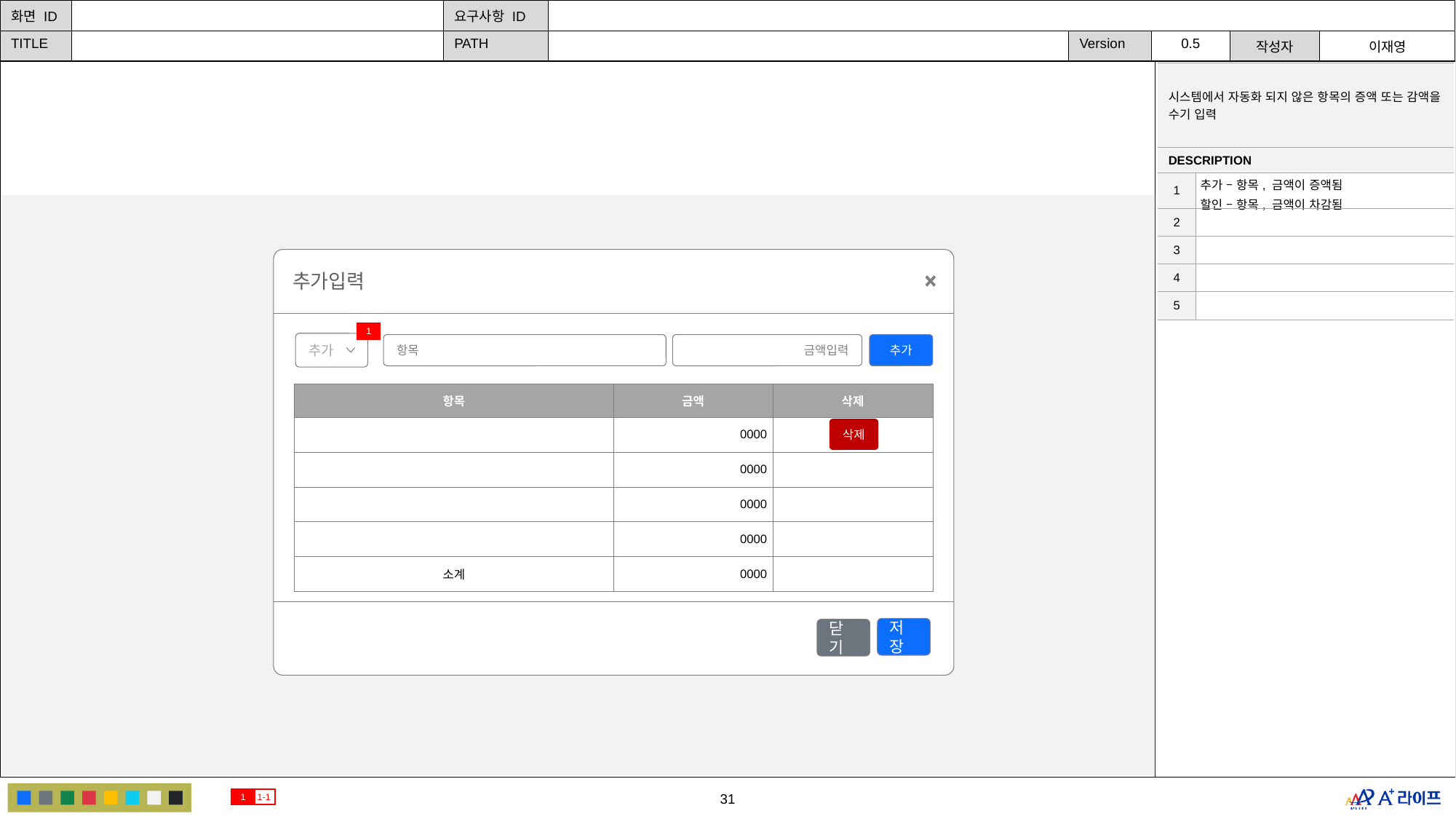

| 시스템에서 자동화 되지 않은 항목의 증액 또는 감액을 수기 입력 |  |
| --- | --- |
| DESCRIPTION |  |
| 1 | 추가 – 항목, 금액이 증액됨 할인 – 항목, 금액이 차감됨 |
| 2 |  |
| 3 |  |
| 4 |  |
| 5 |  |
추가입력

저장
닫기
1
항목
금액입력
추가
추가

| 항목 | 금액 | 삭제 |
| --- | --- | --- |
|  | 0000 |  |
|  | 0000 |  |
|  | 0000 |  |
|  | 0000 |  |
| 소계 | 0000 |  |
삭제
1
1-1